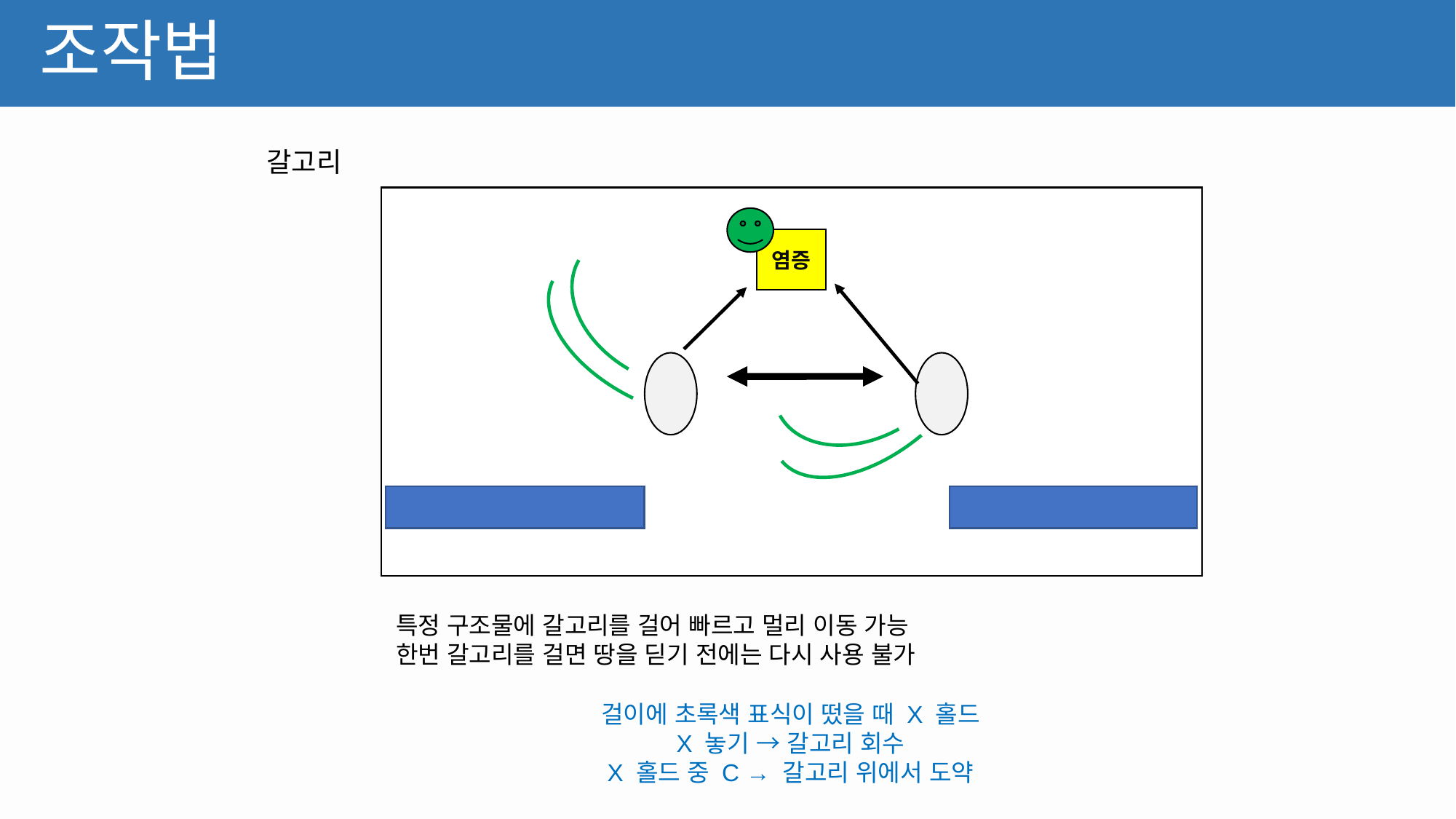

# 조작법
갈고리

염증

특정 구조물에 갈고리를 걸어 빠르고 멀리 이동 가능
한번 갈고리를 걸면 땅을 딛기 전에는 다시 사용 불가
걸이에 초록색 표식이 떴을 때 X 홀드
X 놓기 → 갈고리 회수
X 홀드 중 C → 갈고리 위에서 도약